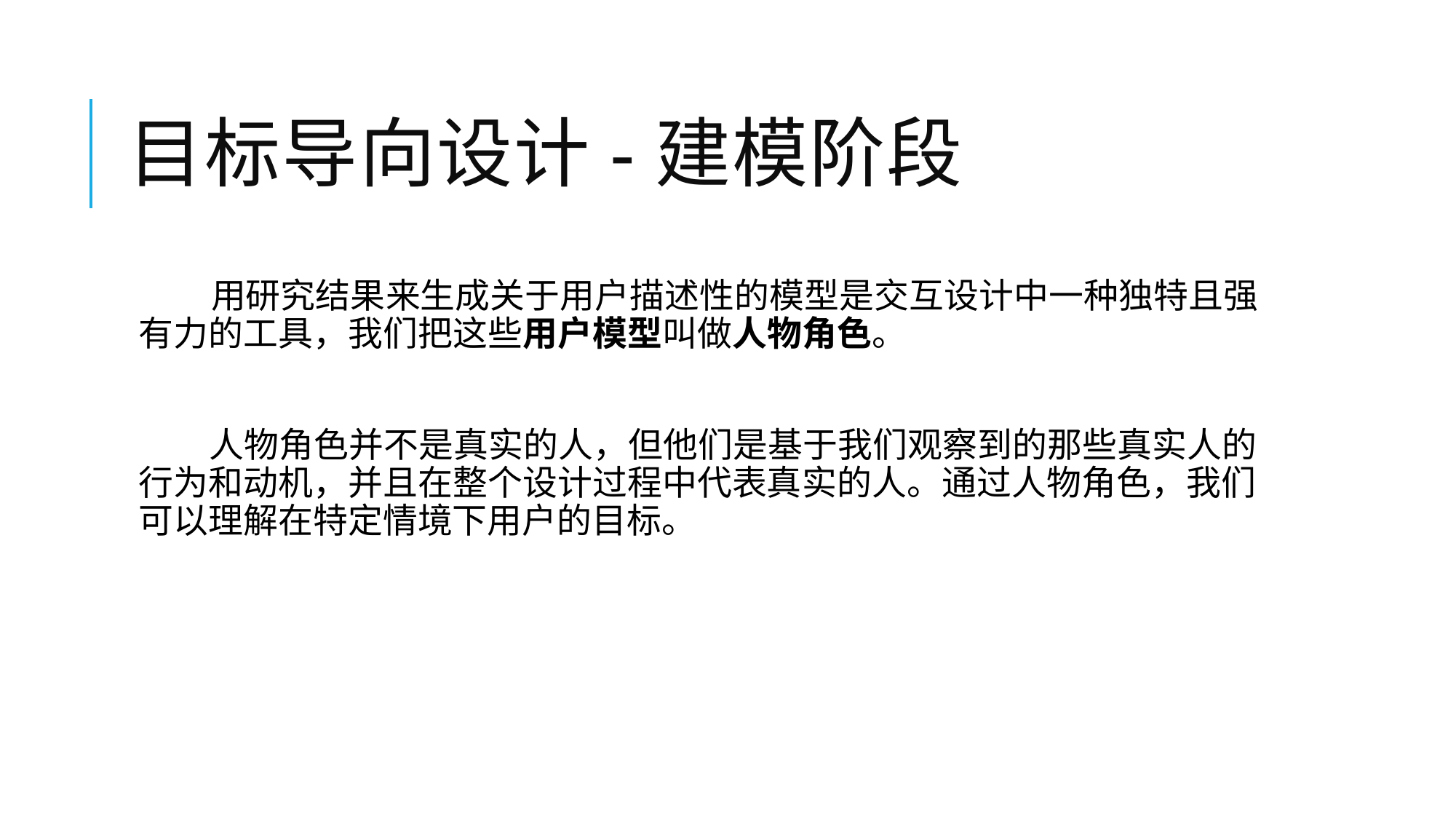

# 目标导向设计-建模阶段
        用研究结果来生成关于用户描述性的模型是交互设计中一种独特且强有力的工具，我们把这些用户模型叫做人物角色。

        人物角色并不是真实的人，但他们是基于我们观察到的那些真实人的行为和动机，并且在整个设计过程中代表真实的人。通过人物角色，我们可以理解在特定情境下用户的目标。